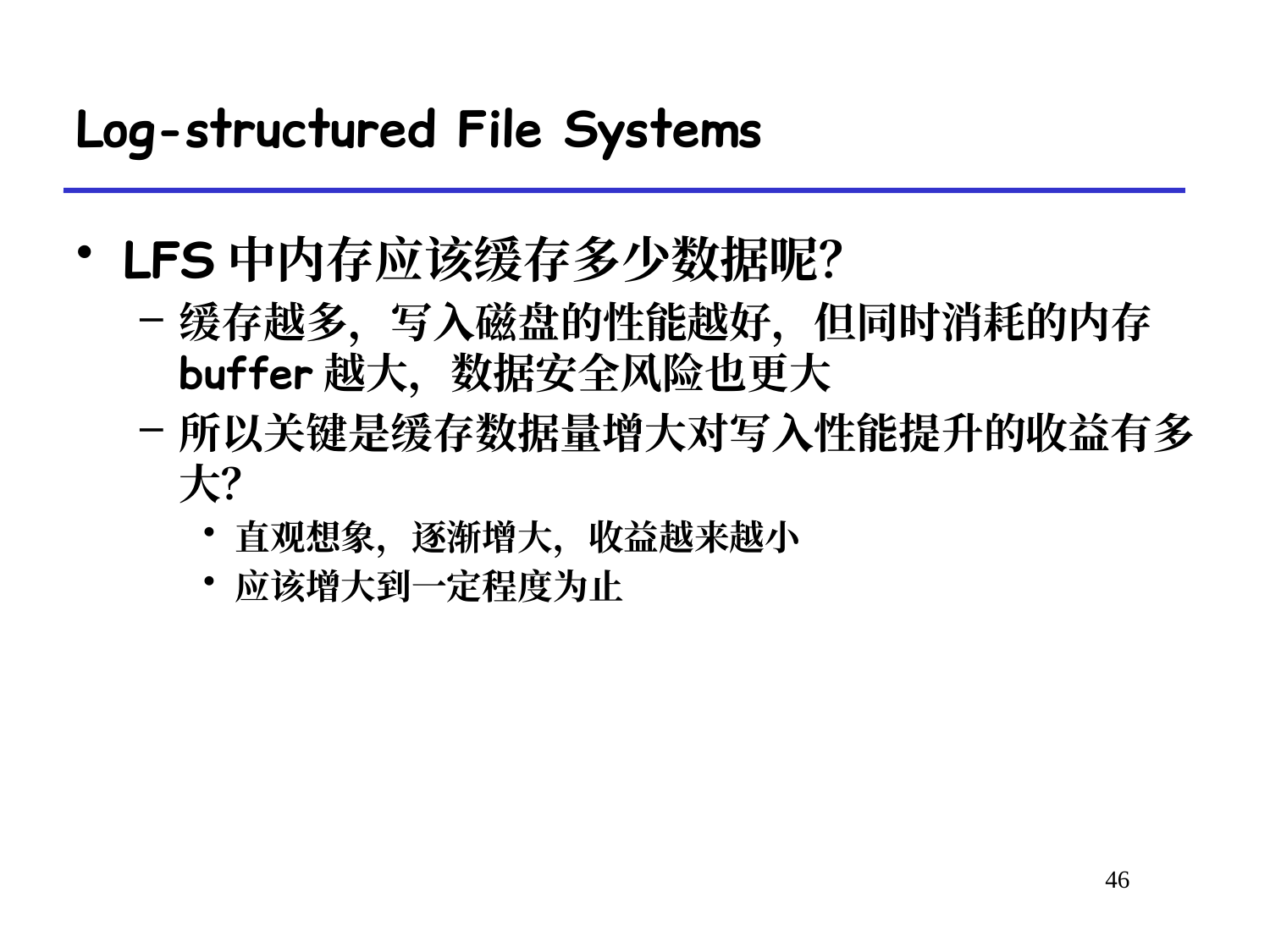

# Log-structured File Systems
LFS中内存应该缓存多少数据呢？
缓存越多，写入磁盘的性能越好，但同时消耗的内存buffer越大，数据安全风险也更大
所以关键是缓存数据量增大对写入性能提升的收益有多大？
直观想象，逐渐增大，收益越来越小
应该增大到一定程度为止

46